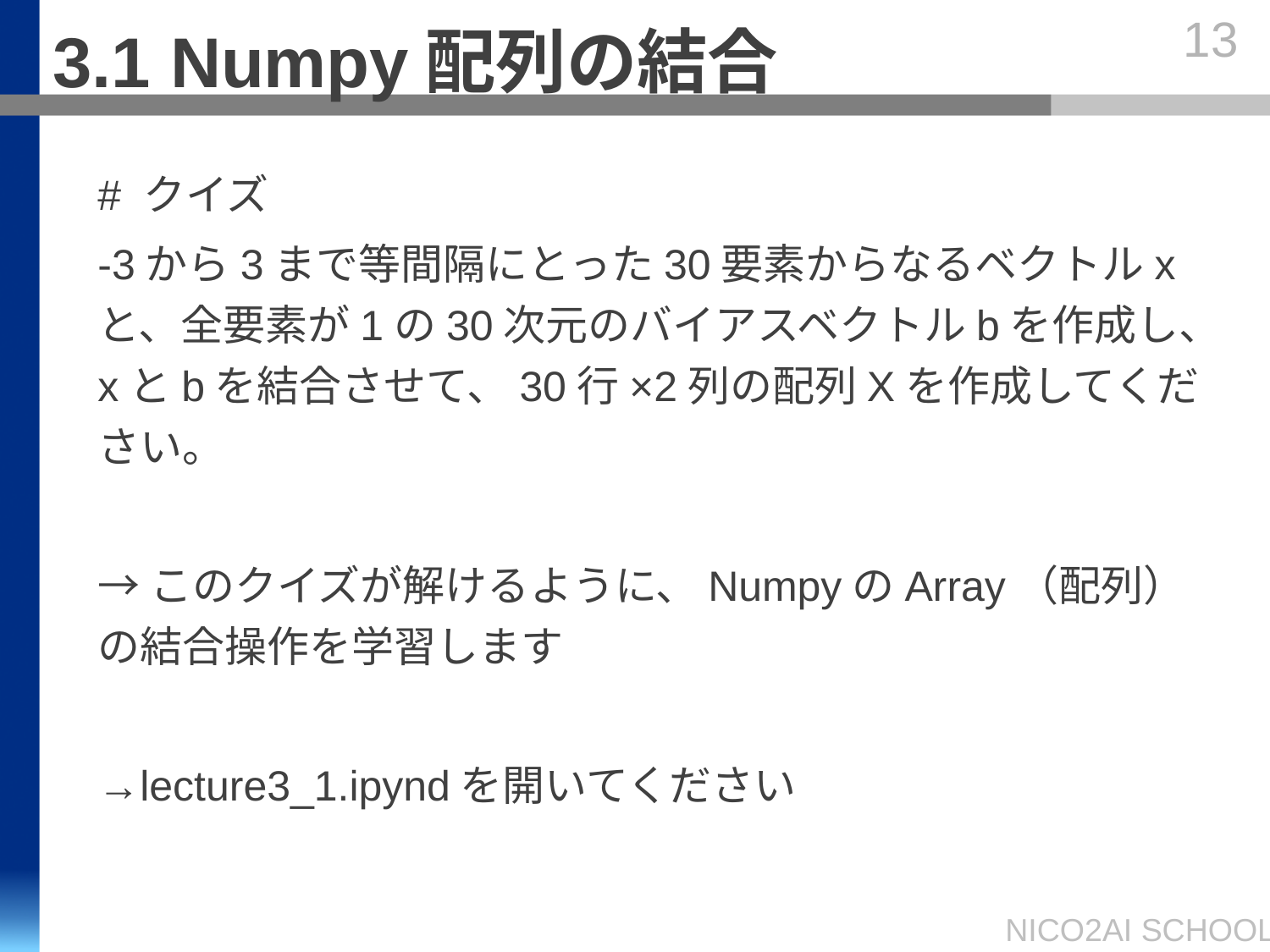

# 3.1 Numpy配列の結合
13
# クイズ
-3から3まで等間隔にとった30要素からなるベクトルxと、全要素が1の30次元のバイアスベクトルbを作成し、xとbを結合させて、30行×2列の配列Xを作成してください。

→このクイズが解けるように、NumpyのArray（配列）の結合操作を学習します

→lecture3_1.ipyndを開いてください